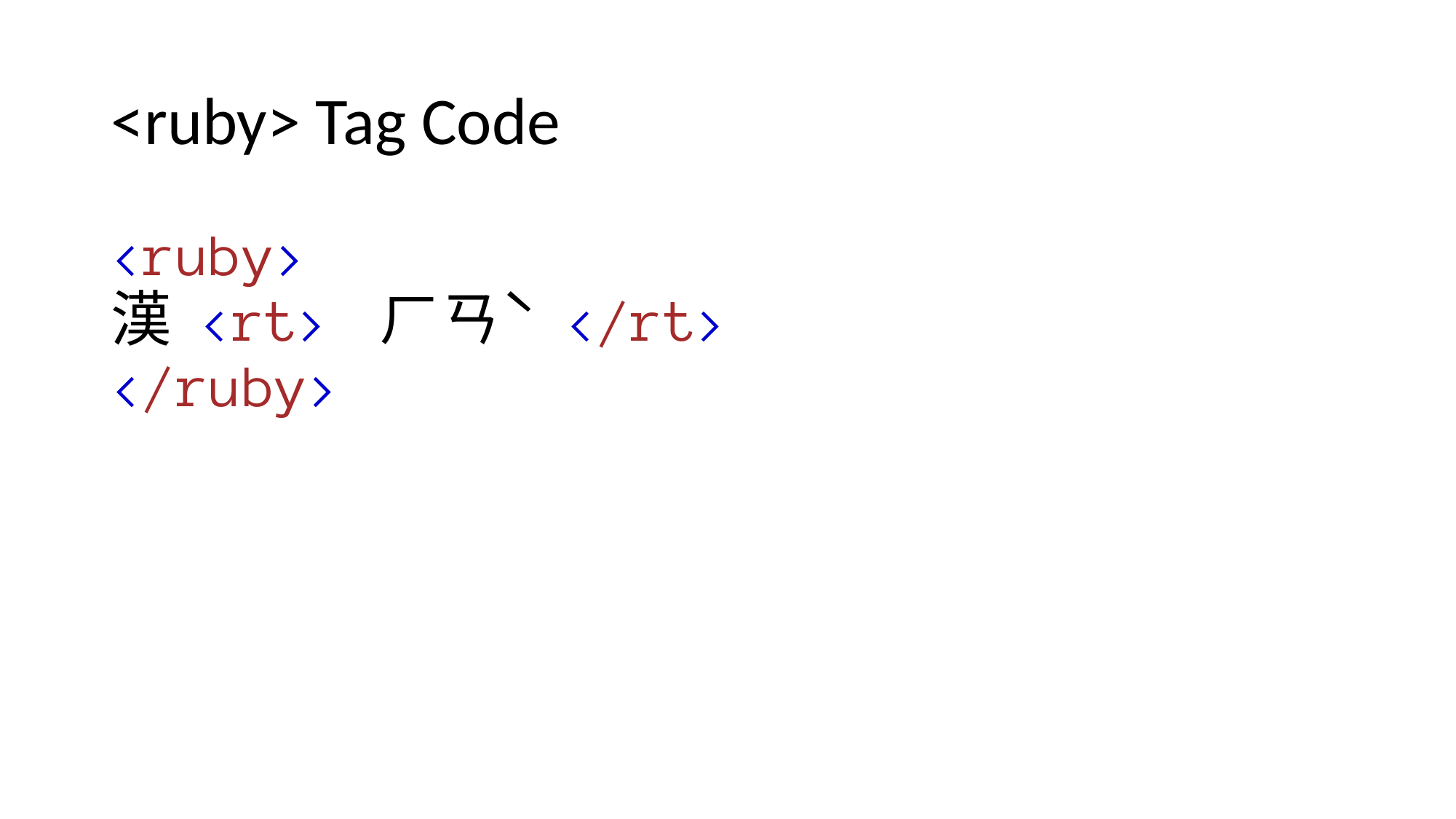

# <ruby> Tag Code
<ruby>
漢 <rt> ㄏㄢˋ </rt>
</ruby>